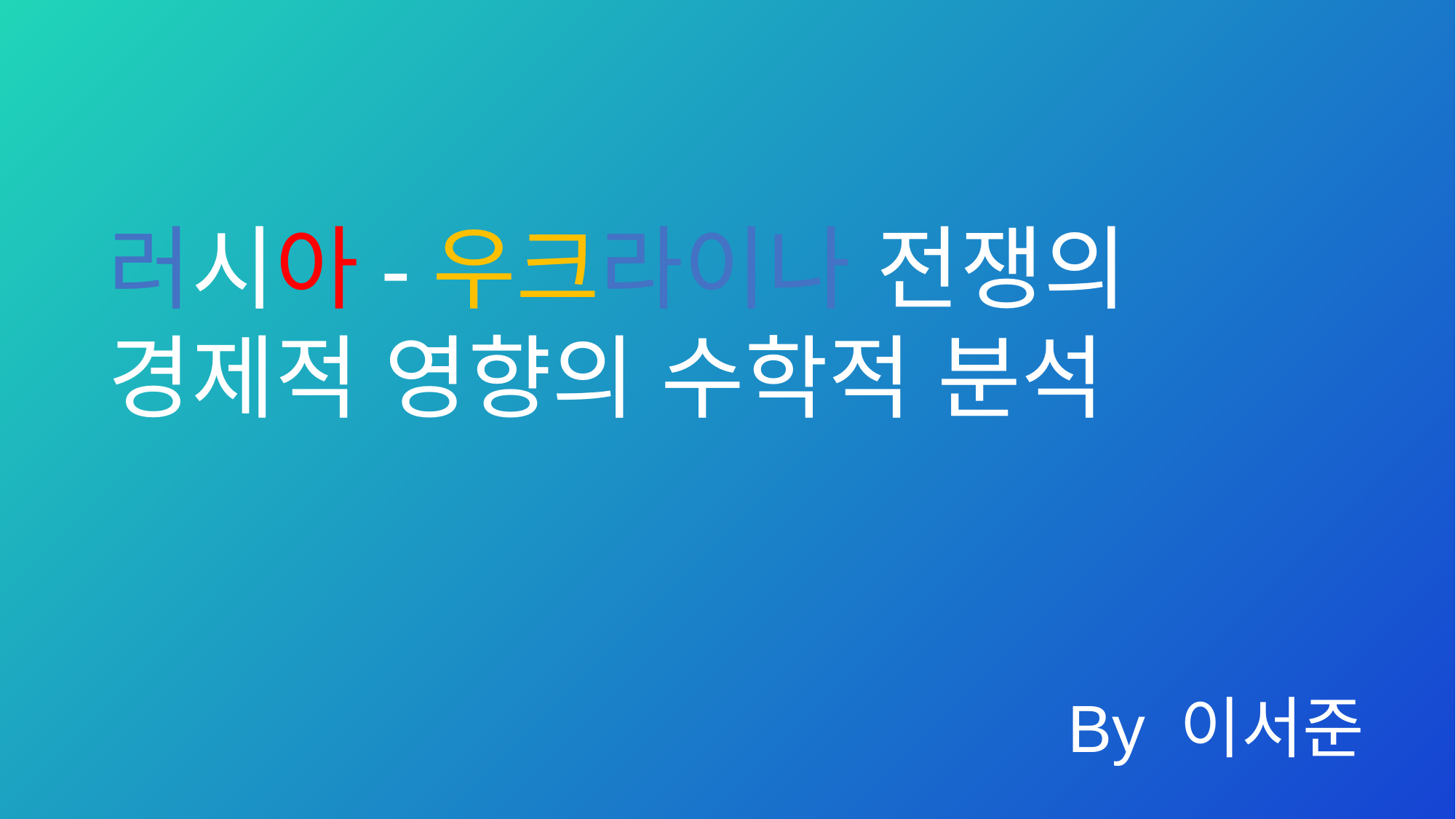

러시아-우크라이나 전쟁의
경제적 영향의 수학적 분석
By 이서준